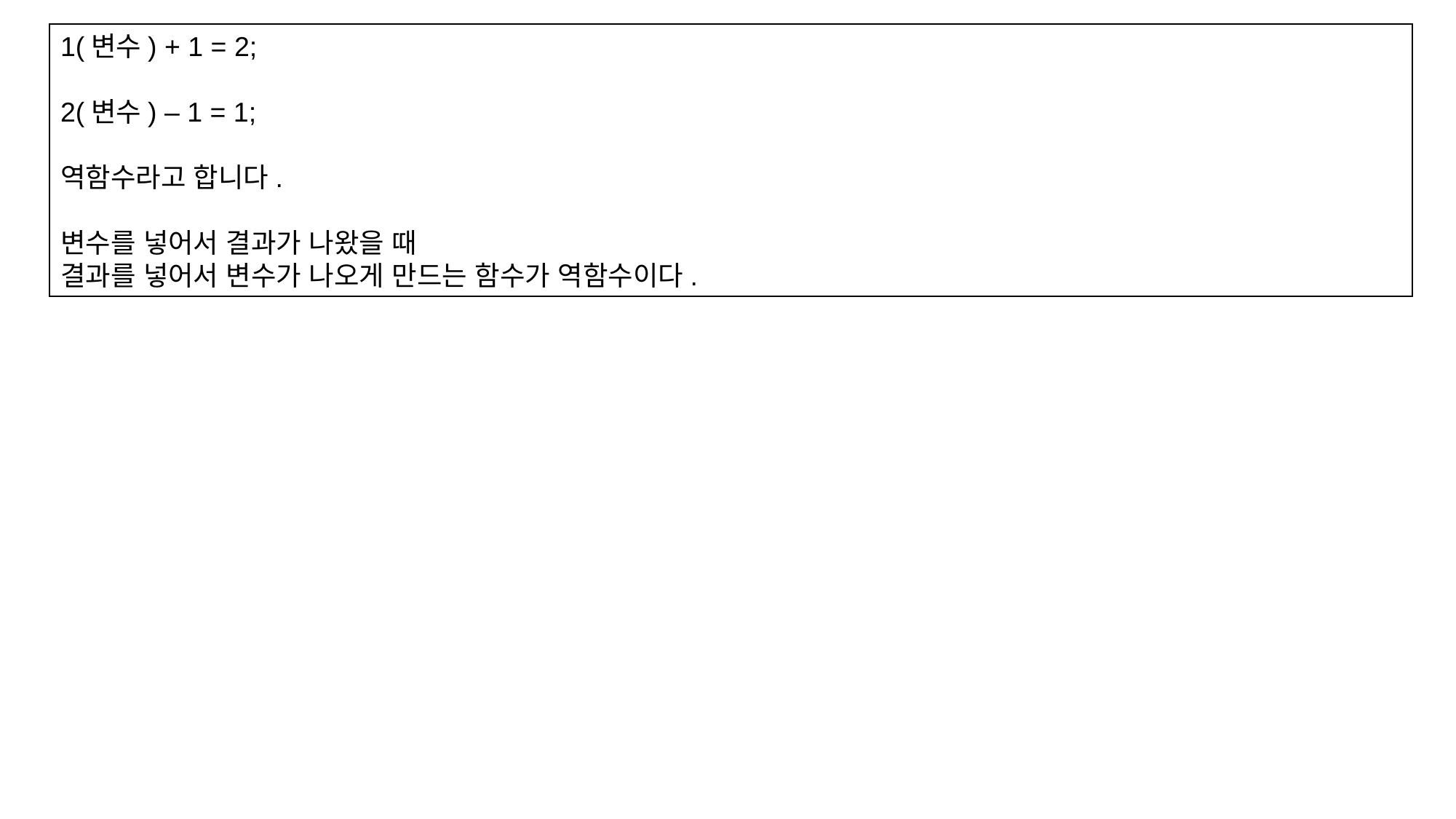

1(변수) + 1 = 2;

2(변수) – 1 = 1;

역함수라고 합니다.

변수를 넣어서 결과가 나왔을 때
결과를 넣어서 변수가 나오게 만드는 함수가 역함수이다.